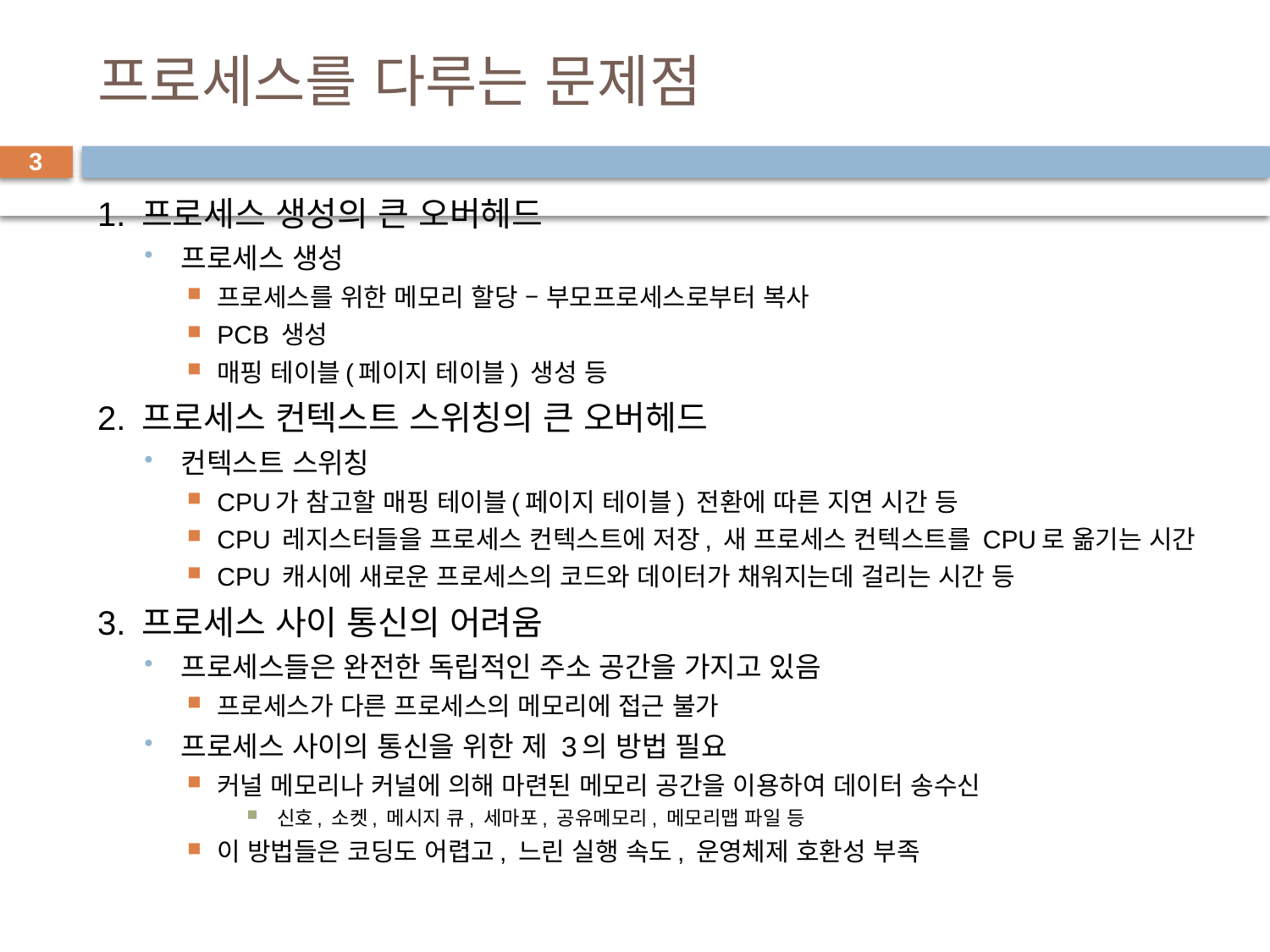

# 프로세스를 다루는 문제점
3
1. 프로세스 생성의 큰 오버헤드
프로세스 생성
프로세스를 위한 메모리 할당 – 부모프로세스로부터 복사
PCB 생성
매핑 테이블(페이지 테이블) 생성 등
2. 프로세스 컨텍스트 스위칭의 큰 오버헤드
컨텍스트 스위칭
CPU가 참고할 매핑 테이블(페이지 테이블) 전환에 따른 지연 시간 등
CPU 레지스터들을 프로세스 컨텍스트에 저장, 새 프로세스 컨텍스트를 CPU로 옮기는 시간
CPU 캐시에 새로운 프로세스의 코드와 데이터가 채워지는데 걸리는 시간 등
3. 프로세스 사이 통신의 어려움
프로세스들은 완전한 독립적인 주소 공간을 가지고 있음
프로세스가 다른 프로세스의 메모리에 접근 불가
프로세스 사이의 통신을 위한 제 3의 방법 필요
커널 메모리나 커널에 의해 마련된 메모리 공간을 이용하여 데이터 송수신
신호, 소켓, 메시지 큐, 세마포, 공유메모리, 메모리맵 파일 등
이 방법들은 코딩도 어렵고, 느린 실행 속도, 운영체제 호환성 부족